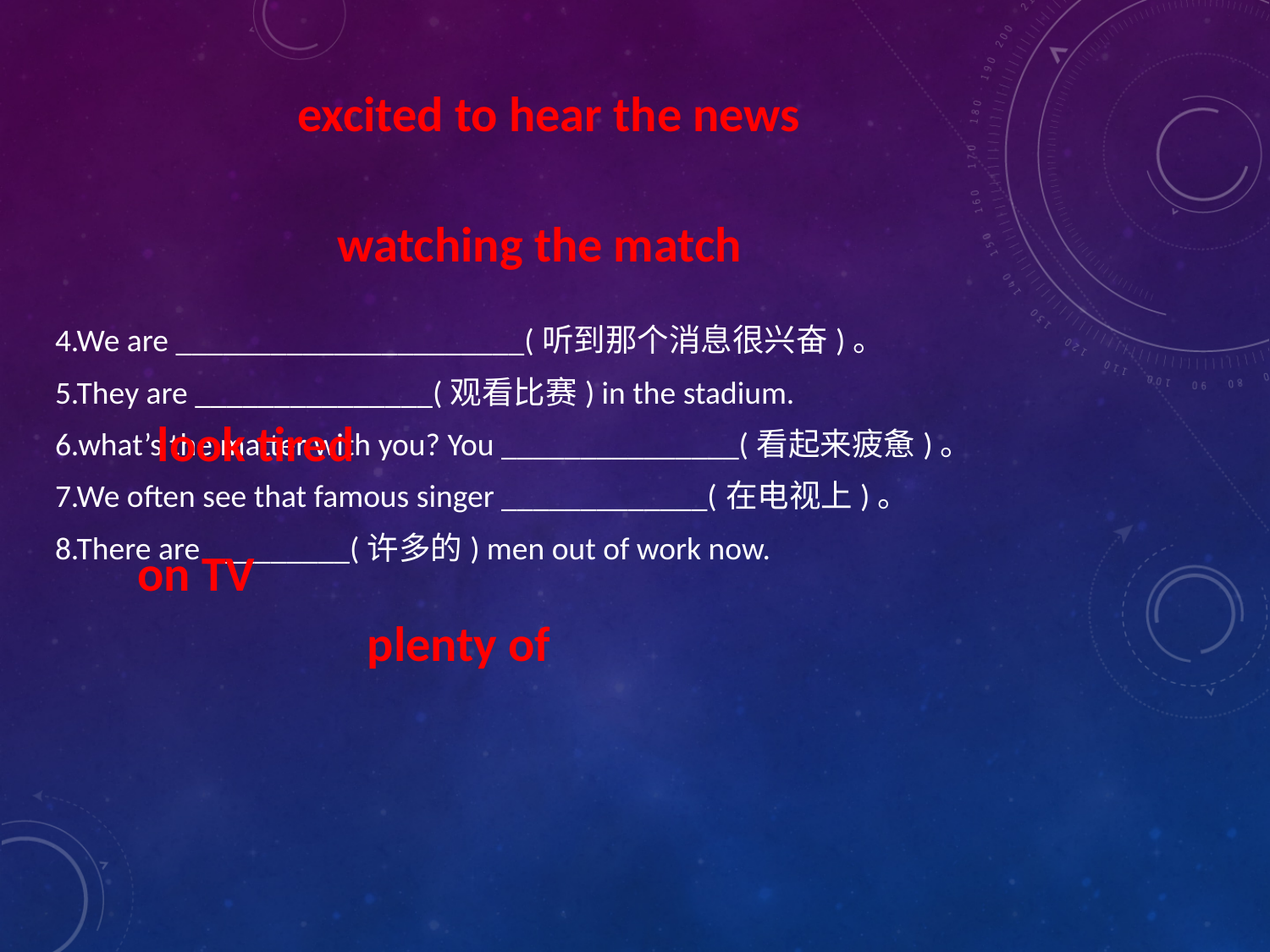

4.We are ______________________(听到那个消息很兴奋)。
5.They are _______________(观看比赛) in the stadium.
6.what’s the matter with you? You _______________(看起来疲惫)。
7.We often see that famous singer _____________(在电视上)。
8.There are _________(许多的) men out of work now.
excited to hear the news
watching the match
look tired
on TV
plenty of